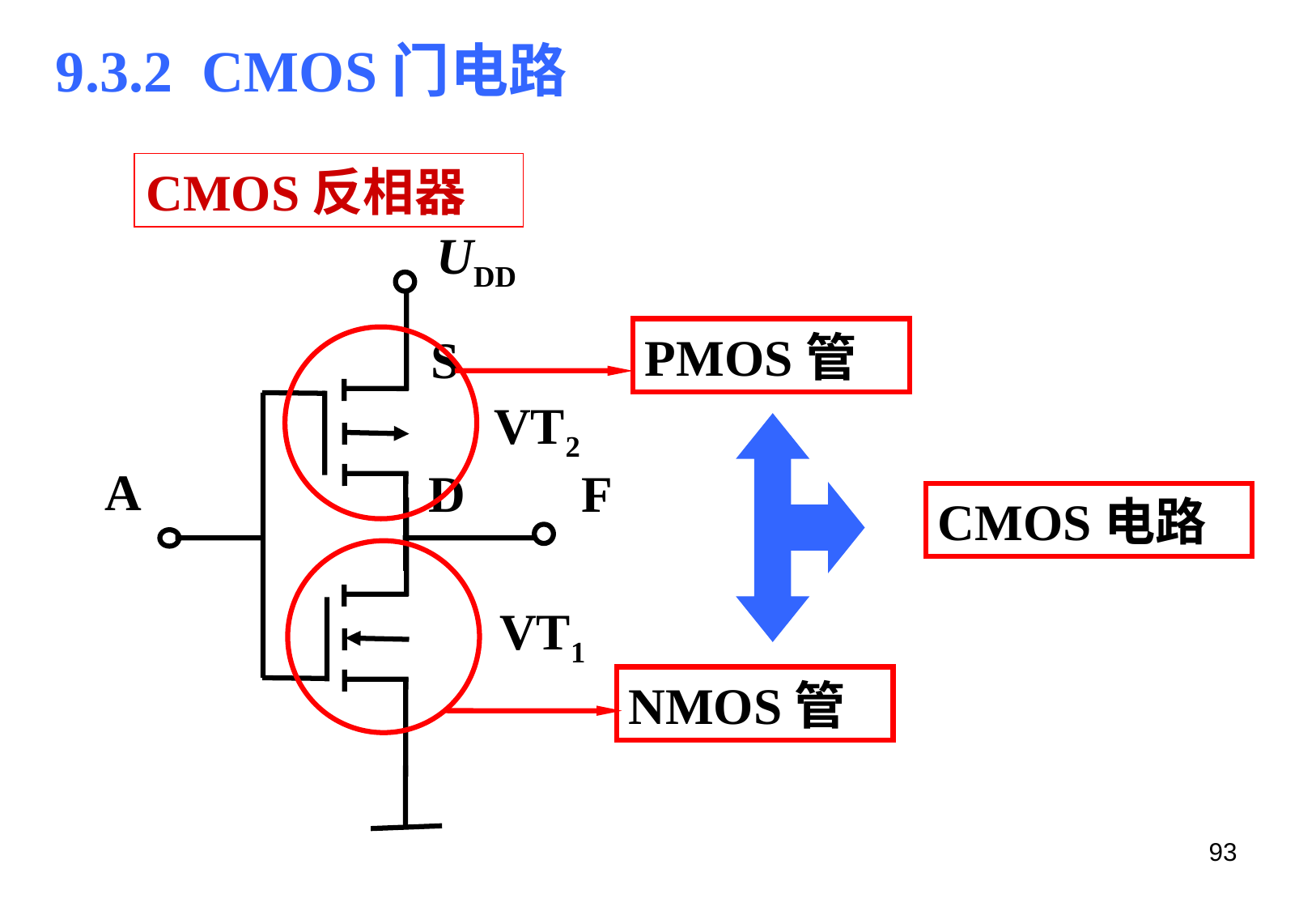

9.3.2  CMOS门电路
CMOS反相器
UDD

S

VT2

A
D
F

VT1

PMOS管

CMOS电路

NMOS管

93